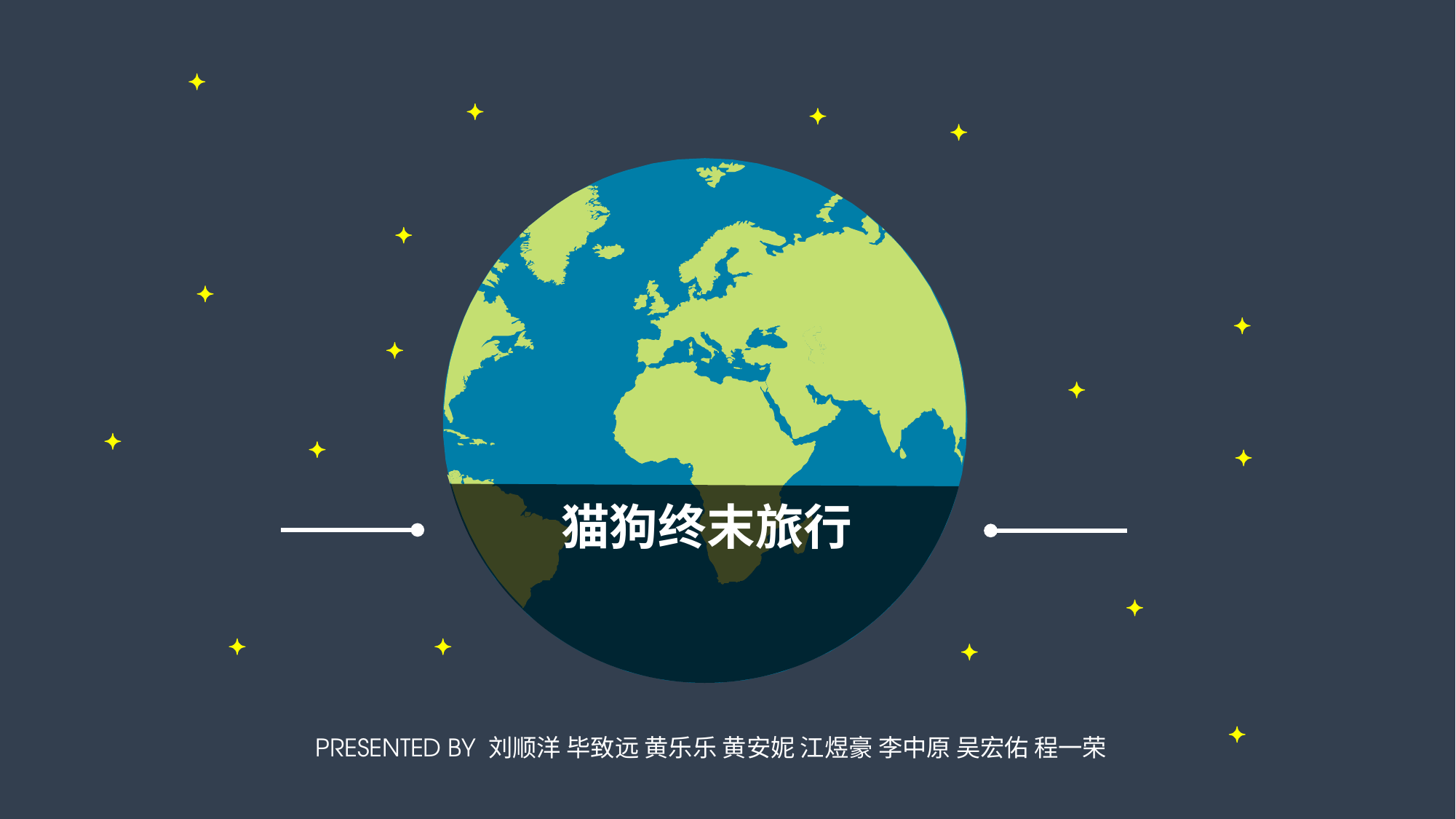

猫狗终末旅行
PRESENTED BY 刘顺洋 毕致远 黄乐乐 黄安妮 江煜豪 李中原 吴宏佑 程一荣